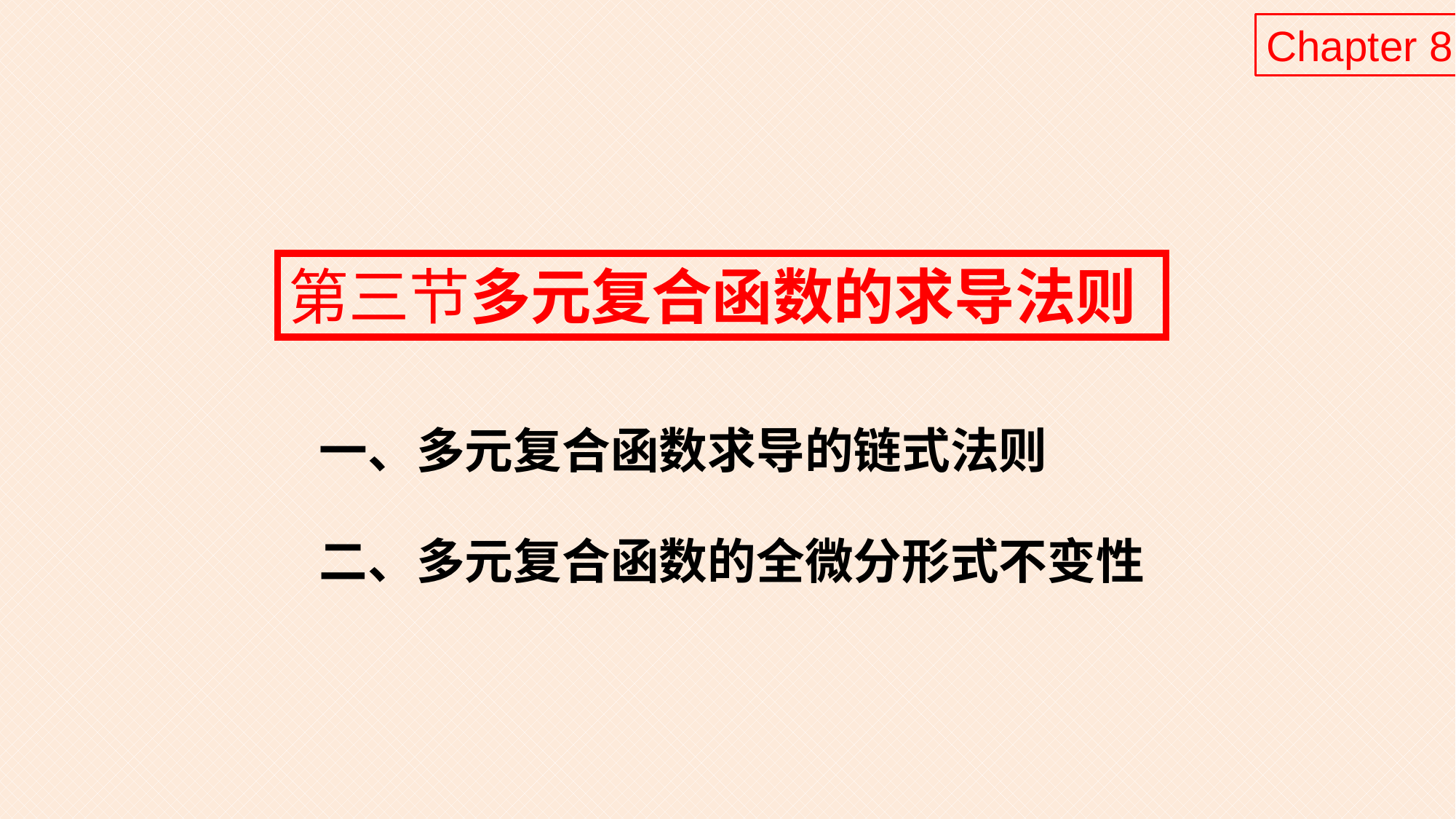

Chapter 8
第三节多元复合函数的求导法则

一、多元复合函数求导的链式法则
二、多元复合函数的全微分形式不变性